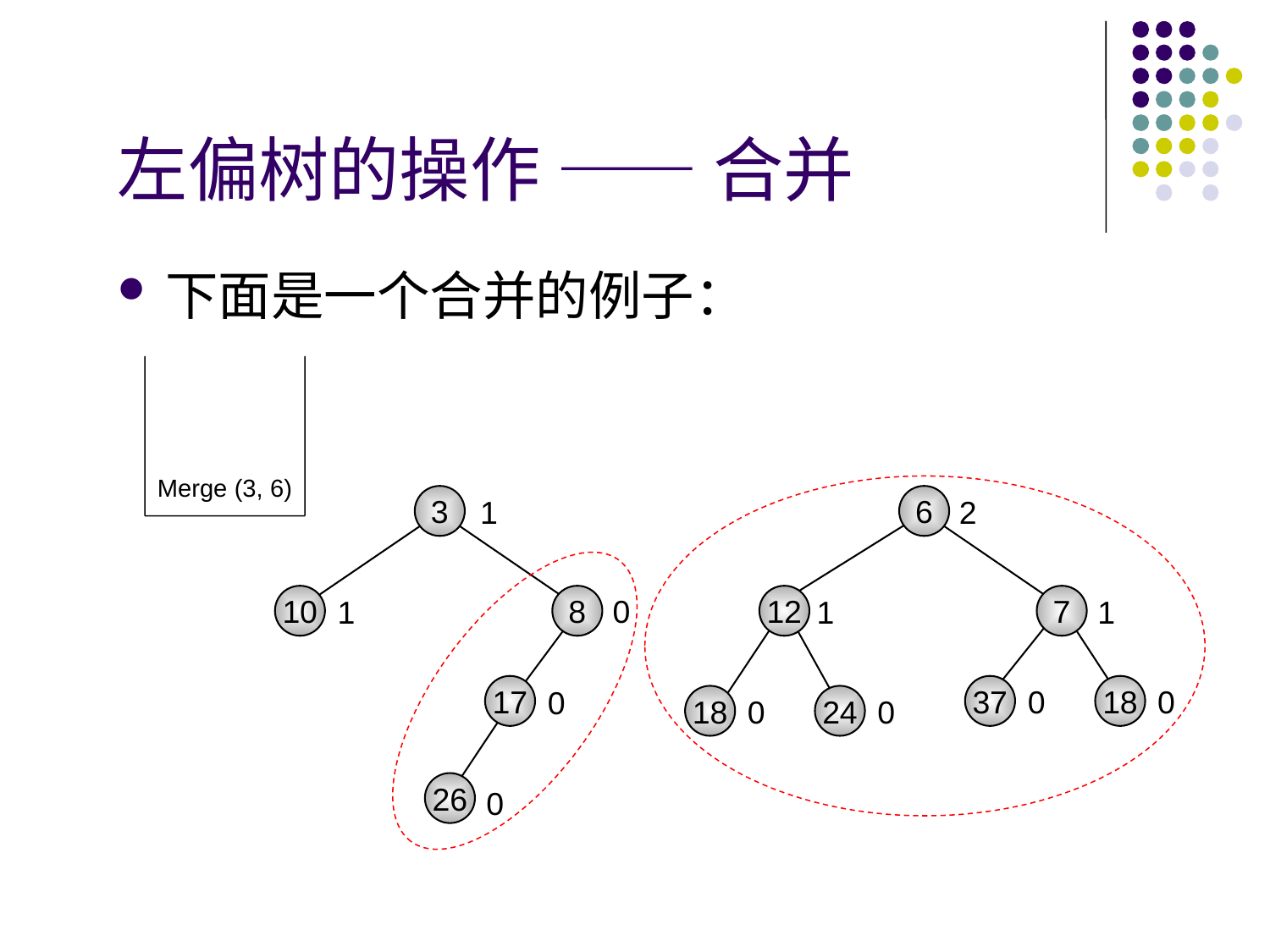

# 左偏树的操作 —— 合并
下面是一个合并的例子：

Merge (3, 6)

3

10
8

17

26
1
0
1
0
0
6

12
7

37
18
18
24
2
1
1
0
0
0
0

15